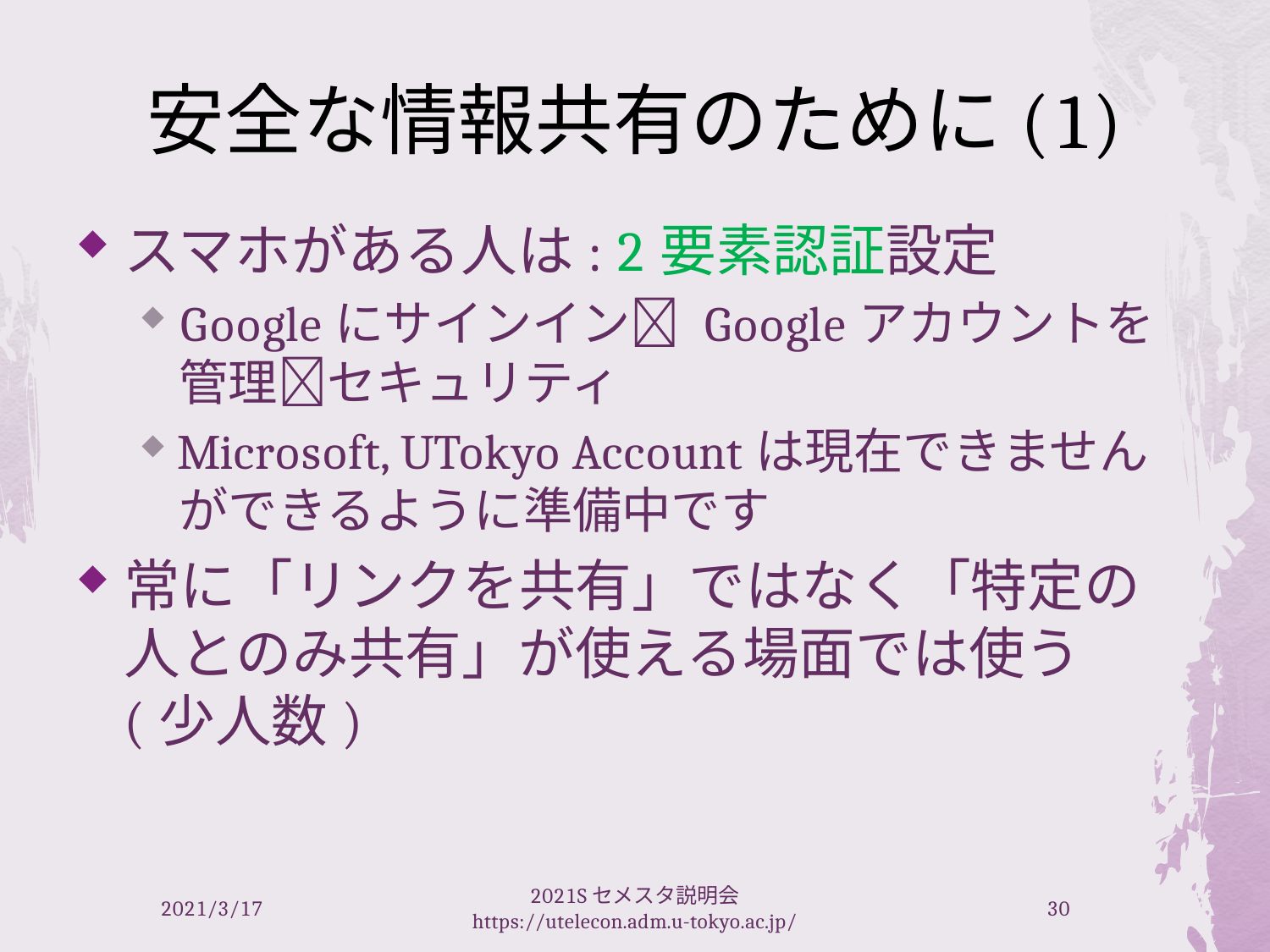

# 安全な情報共有のために(1)
スマホがある人は: 2要素認証設定
Googleにサインイン→ Googleアカウントを管理→セキュリティ
Microsoft, UTokyo Accountは現在できませんができるように準備中です
常に「リンクを共有」ではなく「特定の人とのみ共有」が使える場面では使う (少人数)
2021/3/17
2021Sセメスタ説明会 https://utelecon.adm.u-tokyo.ac.jp/
30